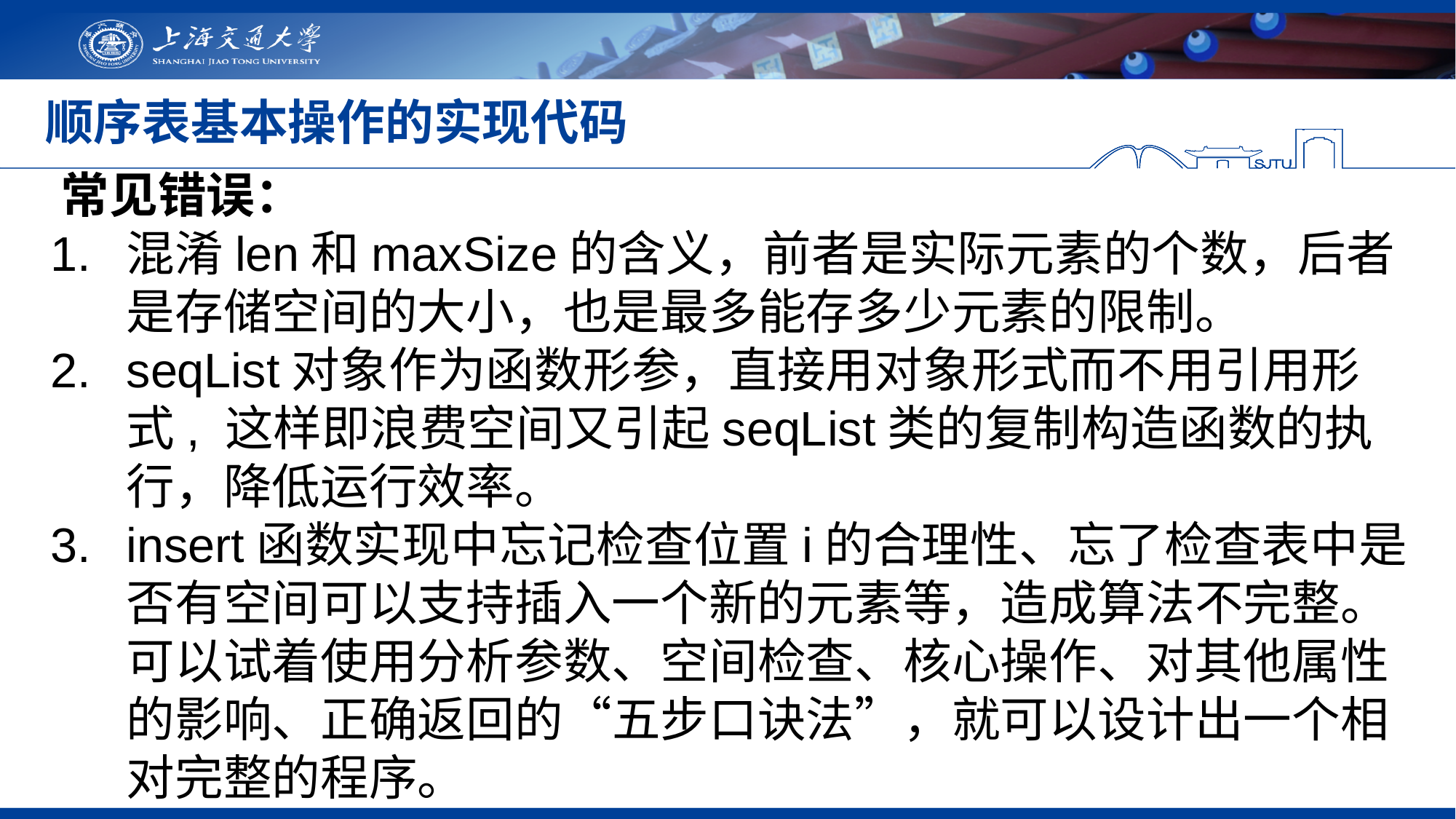

# 顺序表基本操作的实现代码
常见错误：
混淆len和maxSize的含义，前者是实际元素的个数，后者是存储空间的大小，也是最多能存多少元素的限制。
seqList对象作为函数形参，直接用对象形式而不用引用形式, 这样即浪费空间又引起seqList类的复制构造函数的执行，降低运行效率。
insert函数实现中忘记检查位置i的合理性、忘了检查表中是否有空间可以支持插入一个新的元素等，造成算法不完整。可以试着使用分析参数、空间检查、核心操作、对其他属性的影响、正确返回的“五步口诀法”，就可以设计出一个相对完整的程序。